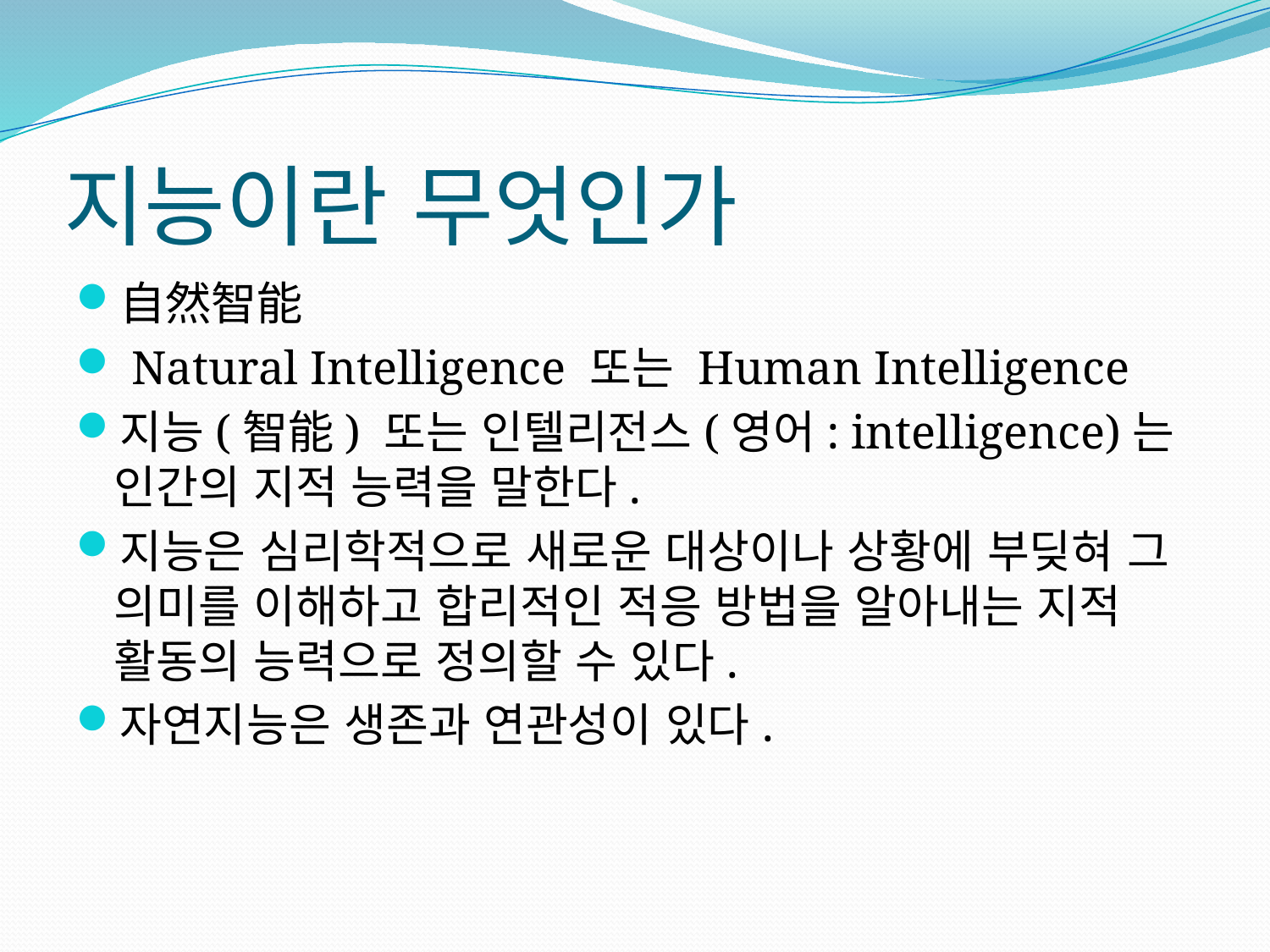

# 지능이란 무엇인가
自然智能
 Natural Intelligence 또는 Human Intelligence
지능(智能) 또는 인텔리전스(영어: intelligence)는 인간의 지적 능력을 말한다.
지능은 심리학적으로 새로운 대상이나 상황에 부딪혀 그 의미를 이해하고 합리적인 적응 방법을 알아내는 지적 활동의 능력으로 정의할 수 있다.
자연지능은 생존과 연관성이 있다.